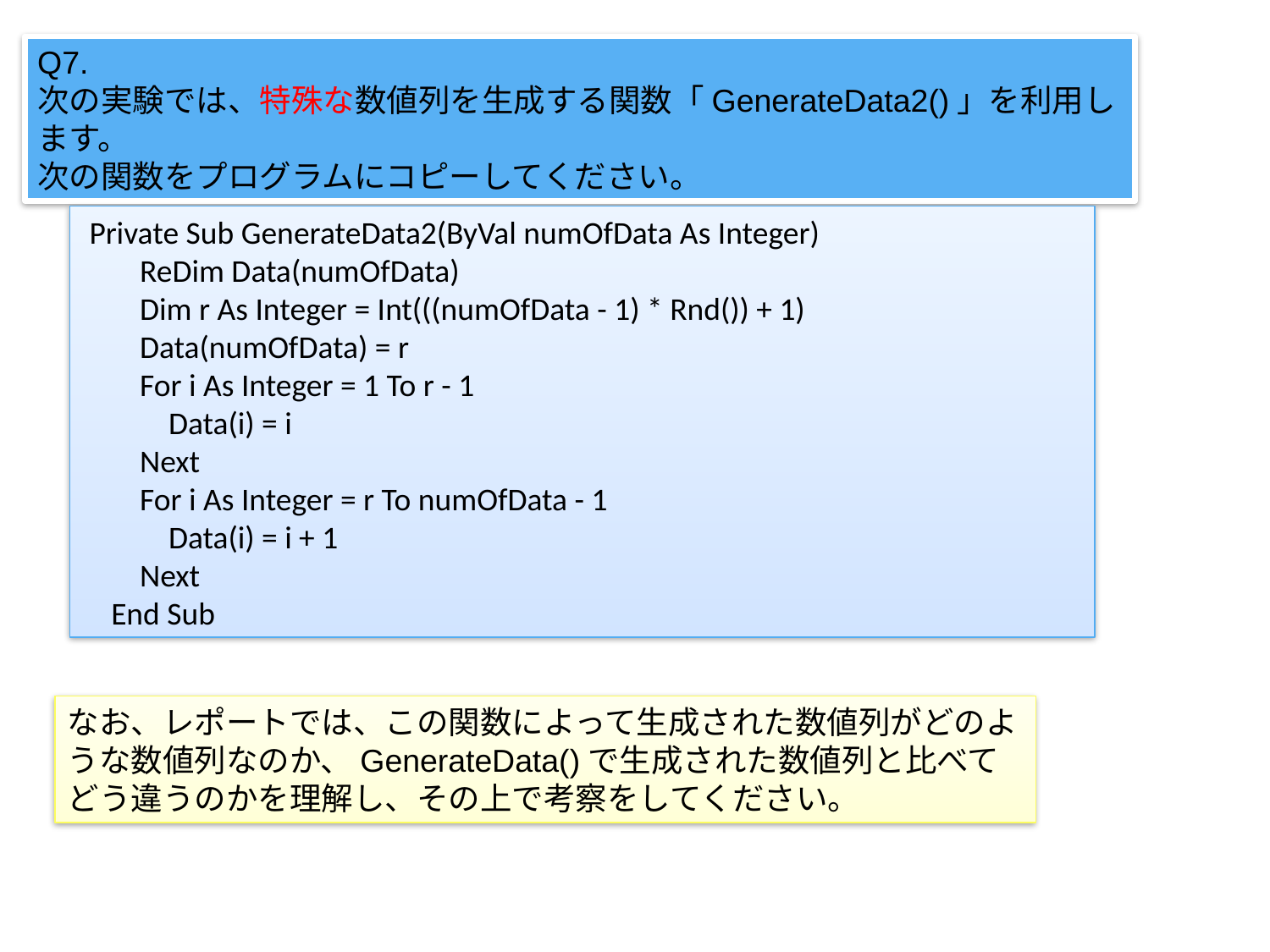

Q7.
次の実験では、特殊な数値列を生成する関数「GenerateData2()」を利用します。
次の関数をプログラムにコピーしてください。
 Private Sub GenerateData2(ByVal numOfData As Integer)
        ReDim Data(numOfData)
        Dim r As Integer = Int(((numOfData - 1) * Rnd()) + 1)
        Data(numOfData) = r
        For i As Integer = 1 To r - 1
            Data(i) = i
        Next
        For i As Integer = r To numOfData - 1
            Data(i) = i + 1
        Next
    End Sub
なお、レポートでは、この関数によって生成された数値列がどのような数値列なのか、GenerateData()で生成された数値列と比べてどう違うのかを理解し、その上で考察をしてください。